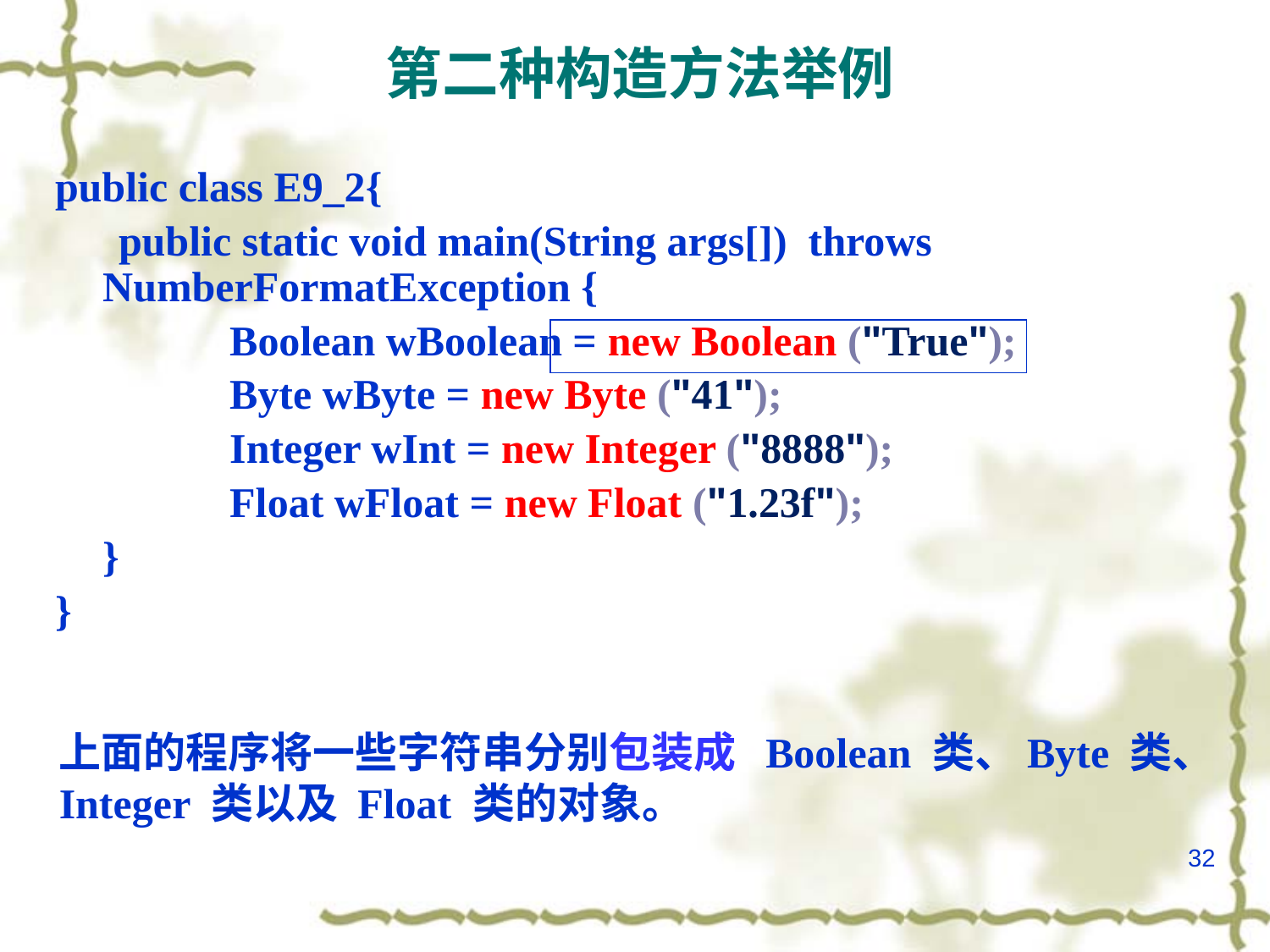

# 第二种构造方法举例
public class E9_2{
      public static void main(String args[])  throws NumberFormatException {
		Boolean wBoolean = new Boolean ("True");
		Byte wByte = new Byte ("41");
		Integer wInt = new Integer ("8888");
		Float wFloat = new Float ("1.23f");
	}
}

上面的程序将一些字符串分别包装成  Boolean 类、Byte 类、
Integer 类以及 Float 类的对象。
32